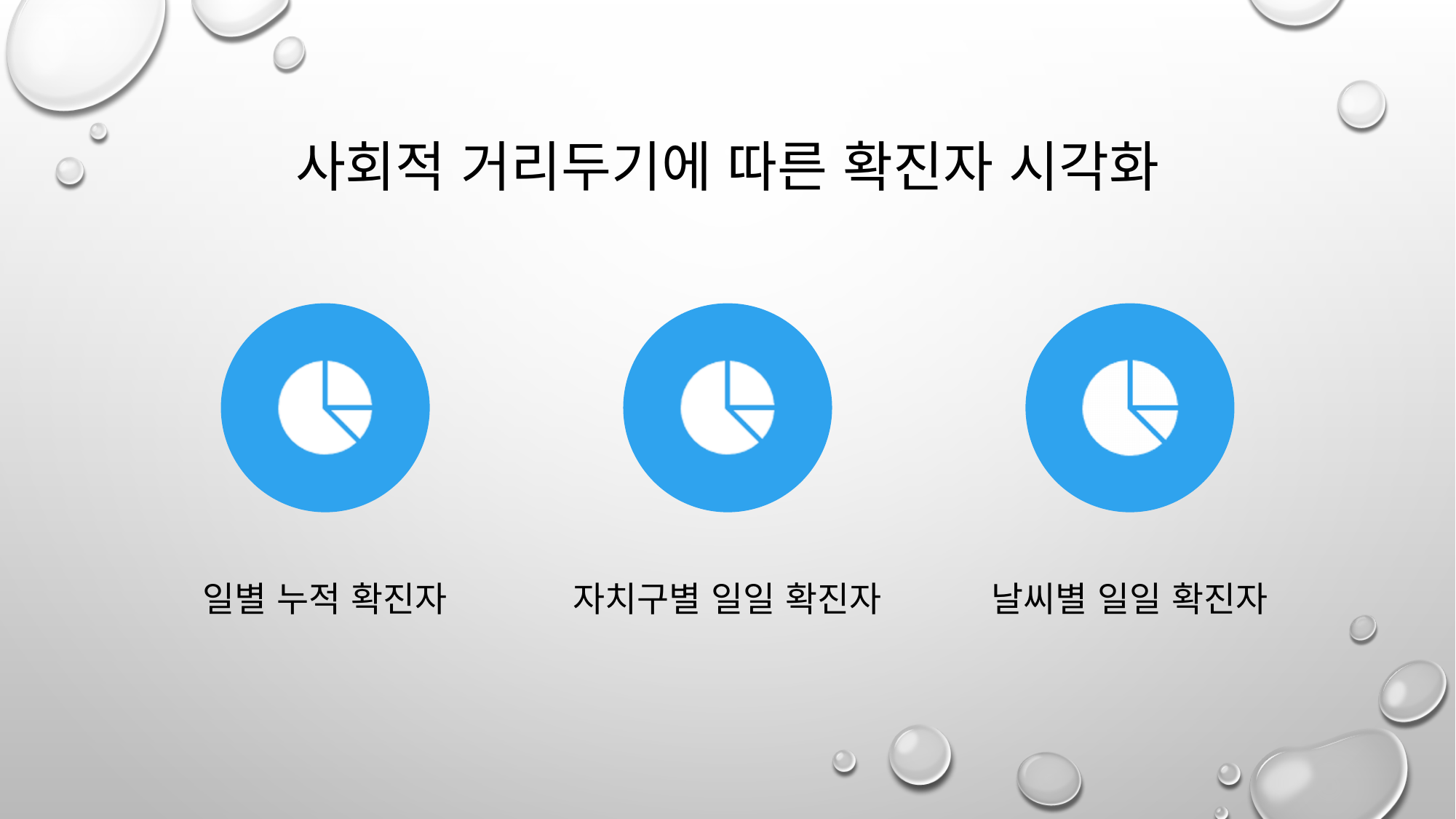

# 사회적 거리두기에 따른 확진자 시각화
일별 누적 확진자
자치구별 일일 확진자
날씨별 일일 확진자